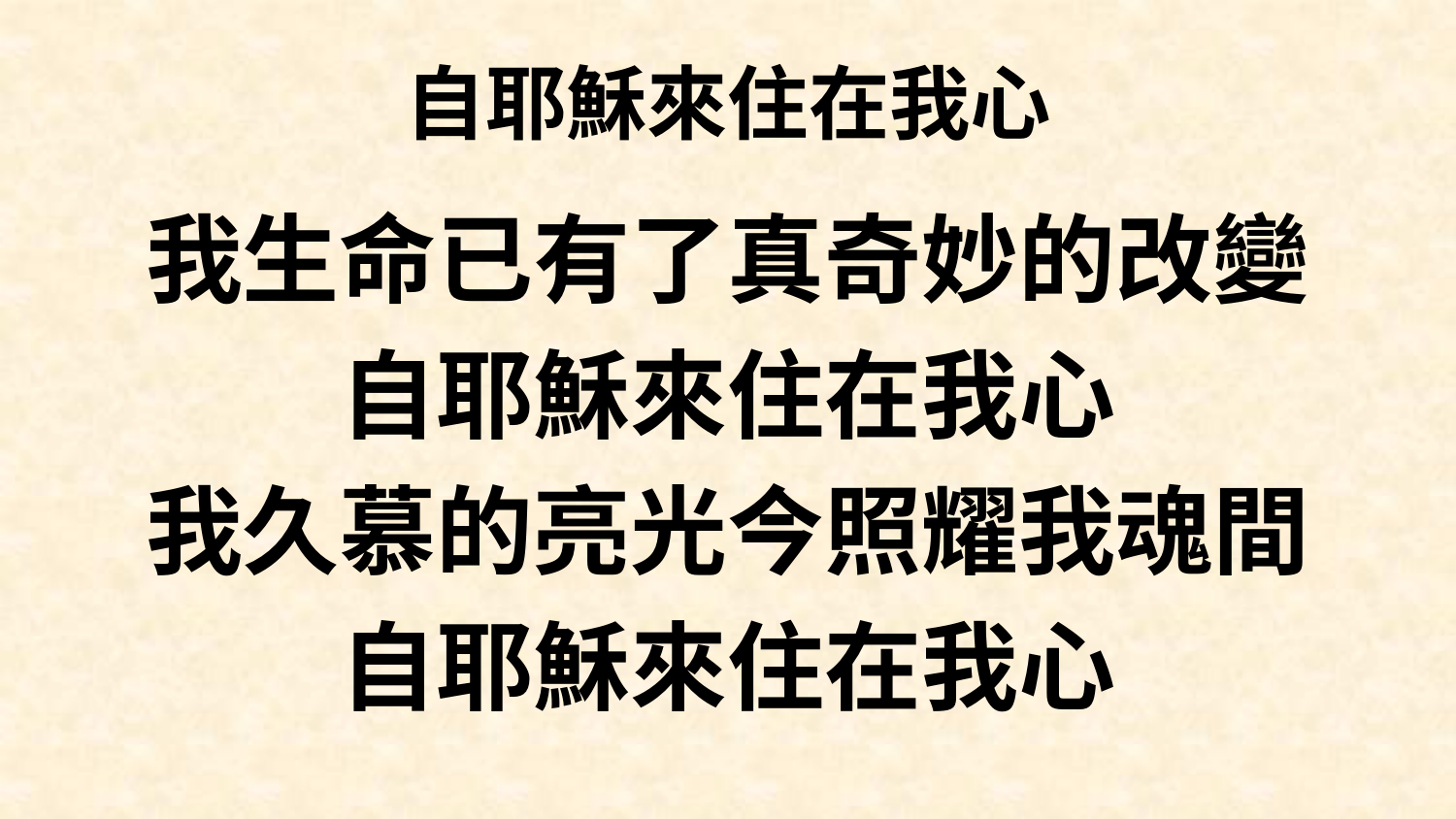

# 自耶穌來住在我心
我生命已有了真奇妙的改變
自耶穌來住在我心
我久慕的亮光今照耀我魂間
自耶穌來住在我心